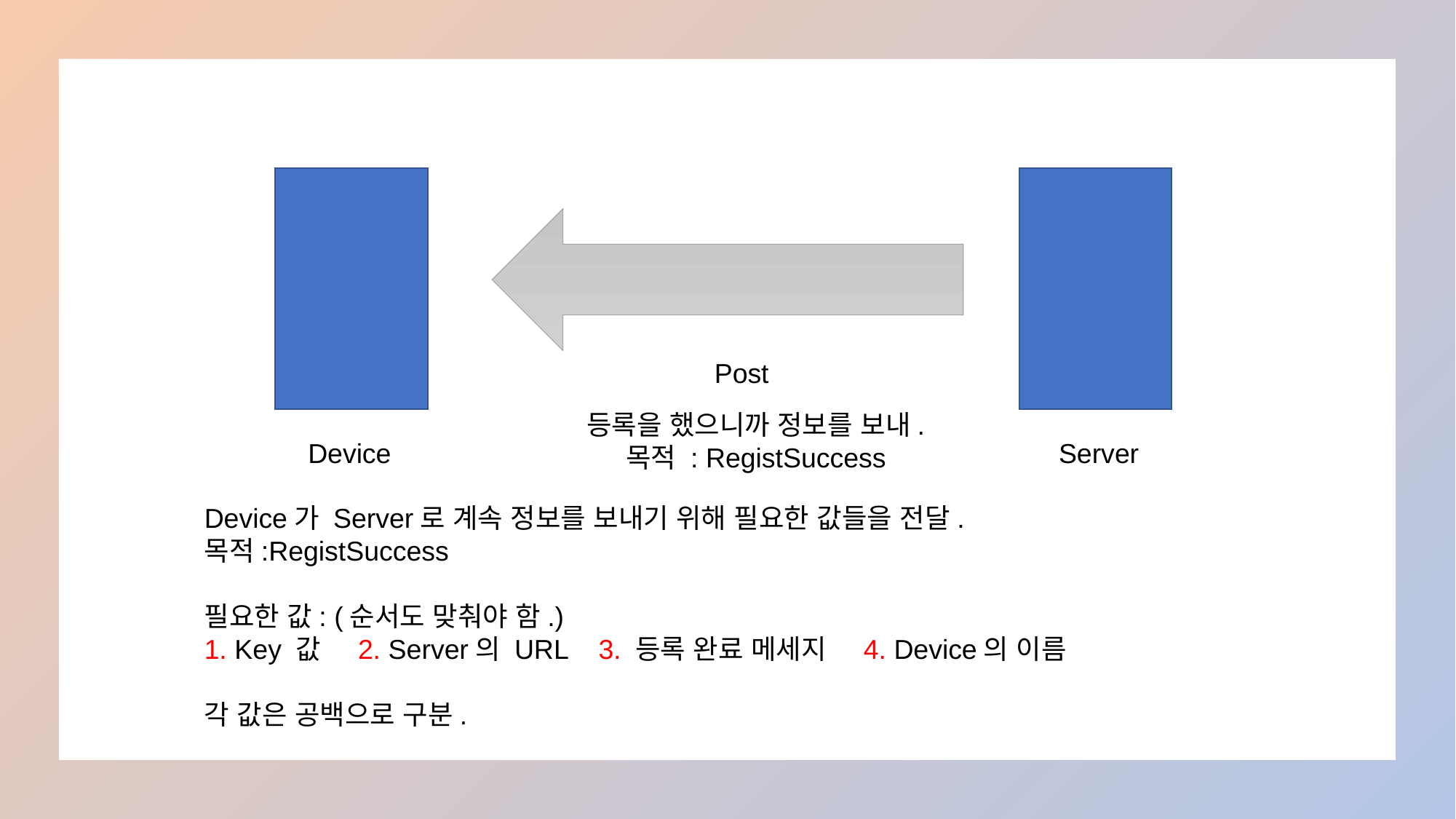

Post
 등록을 했으니까 정보를 보내.
      목적 : RegistSuccess
      Device
      Server
Device가 Server로 계속 정보를 보내기 위해 필요한 값들을 전달.
목적:RegistSuccess

필요한 값: (순서도 맞춰야 함.)
1. Key 값    2. Server의 URL    3. 등록 완료 메세지    4. Device의 이름

각 값은 공백으로 구분.